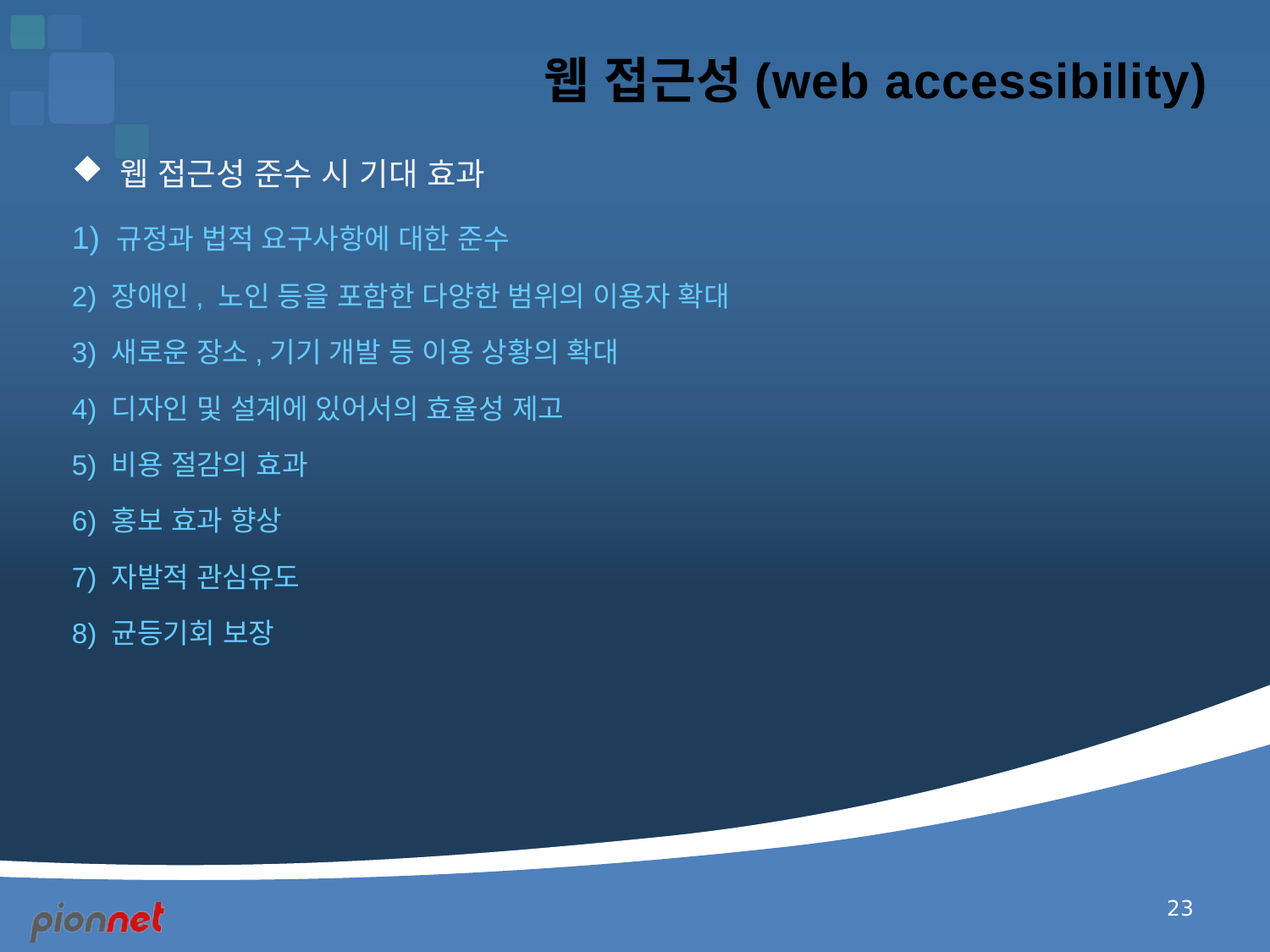

# 웹 접근성(web accessibility)
웹 접근성 준수 시 기대 효과
1) 규정과 법적 요구사항에 대한 준수
2) 장애인, 노인 등을 포함한 다양한 범위의 이용자 확대
3) 새로운 장소,기기 개발 등 이용 상황의 확대
4) 디자인 및 설계에 있어서의 효율성 제고
5) 비용 절감의 효과
6) 홍보 효과 향상
7) 자발적 관심유도
8) 균등기회 보장
23